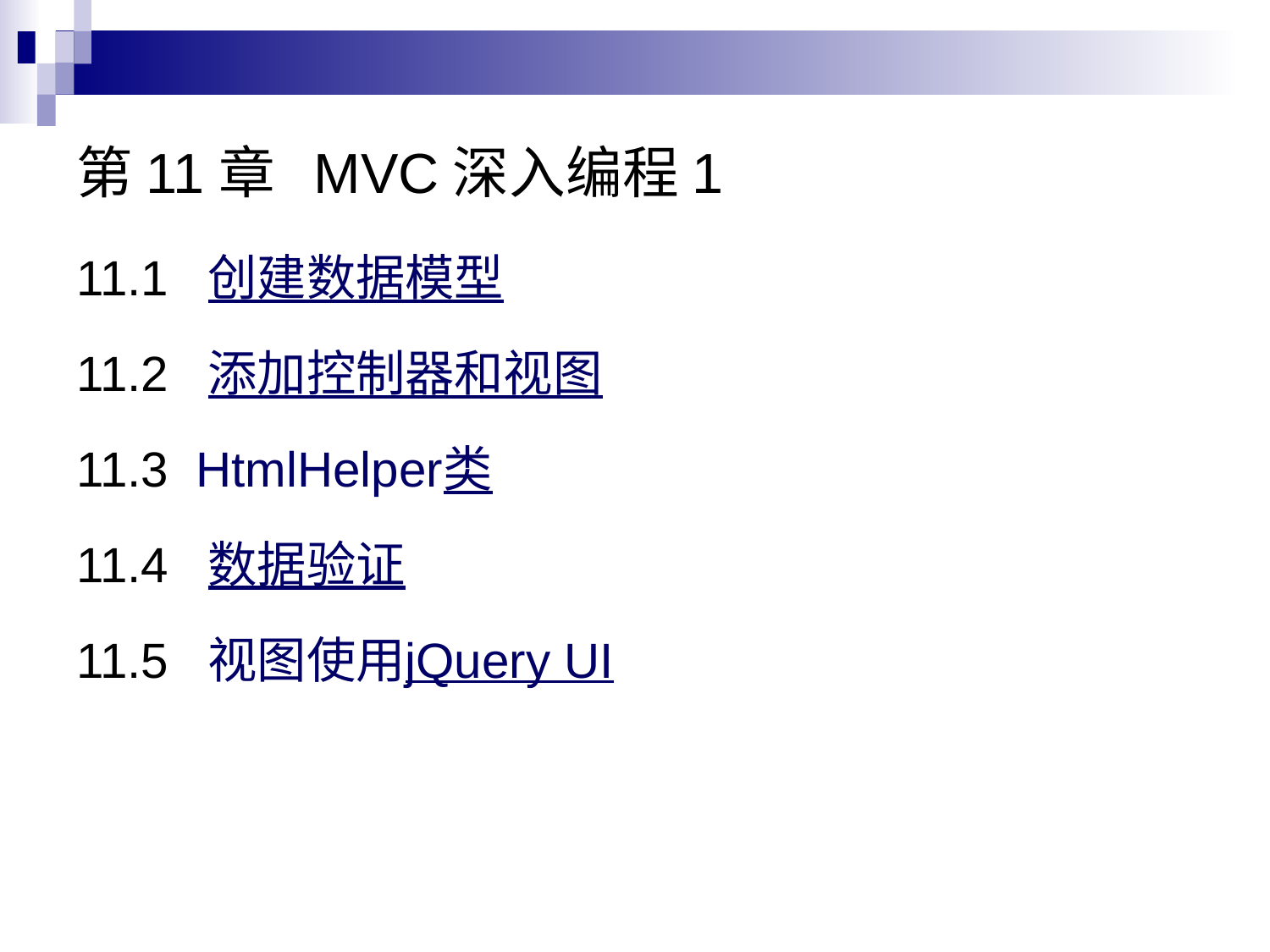

第11章  MVC深入编程1
11.1  创建数据模型
11.2  添加控制器和视图
11.3  HtmlHelper类
11.4  数据验证
11.5  视图使用jQuery UI